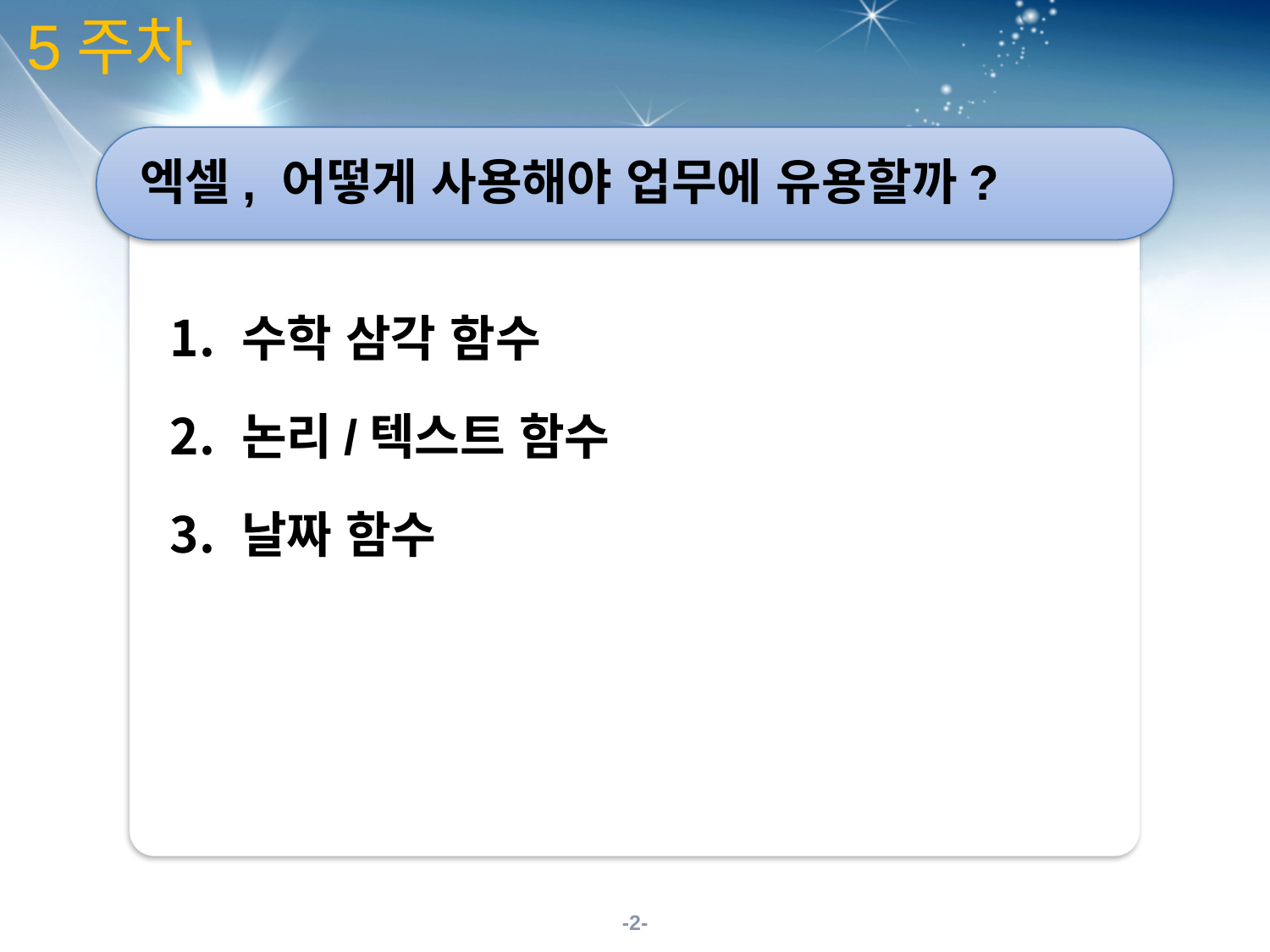

5주차
엑셀, 어떻게 사용해야 업무에 유용할까?
수학 삼각 함수
논리/텍스트 함수
날짜 함수

-2-